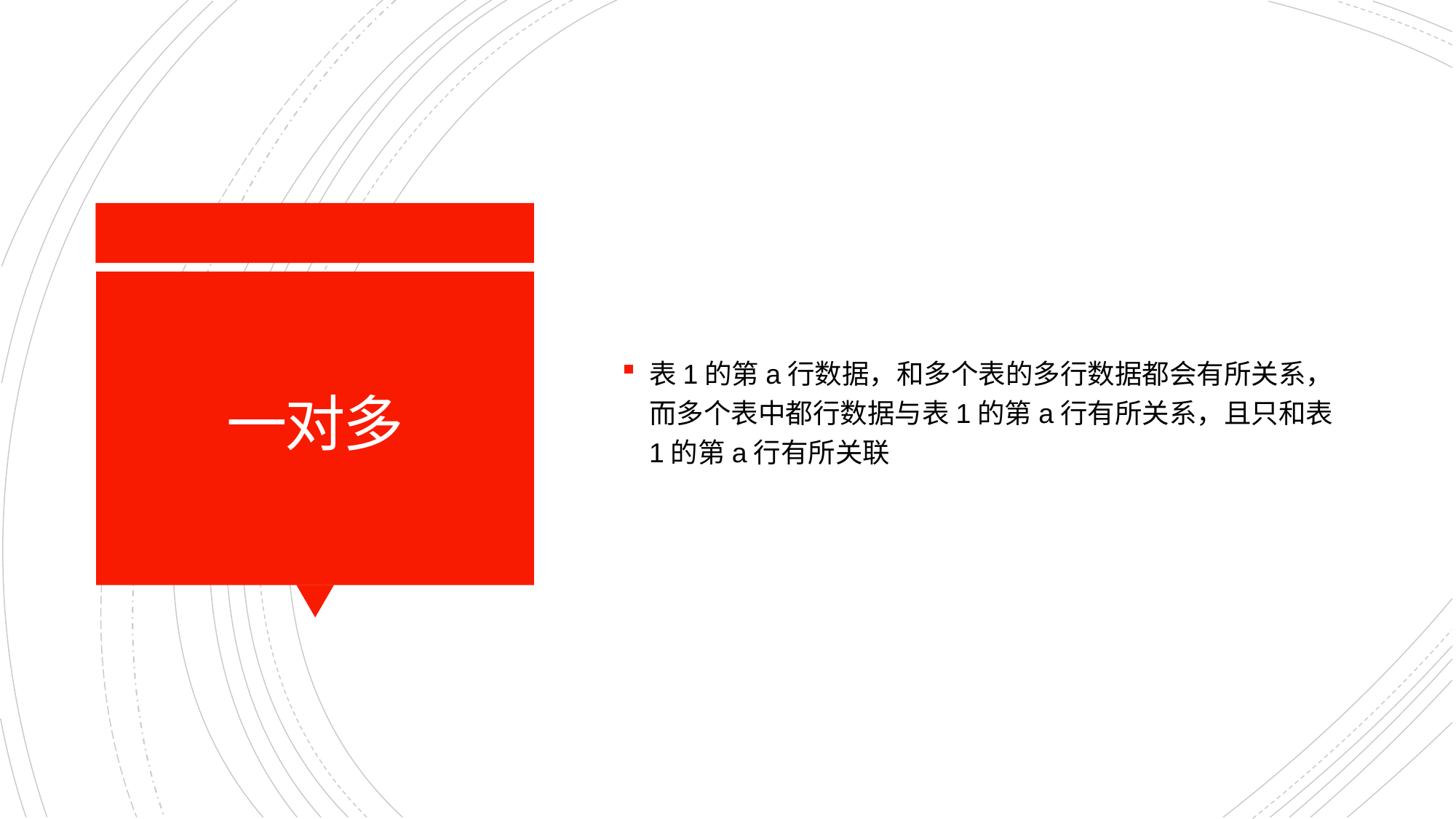

表1的第a行数据，和多个表的多行数据都会有所关系，而多个表中都行数据与表1的第a行有所关系，且只和表1的第a行有所关联
# 一对多